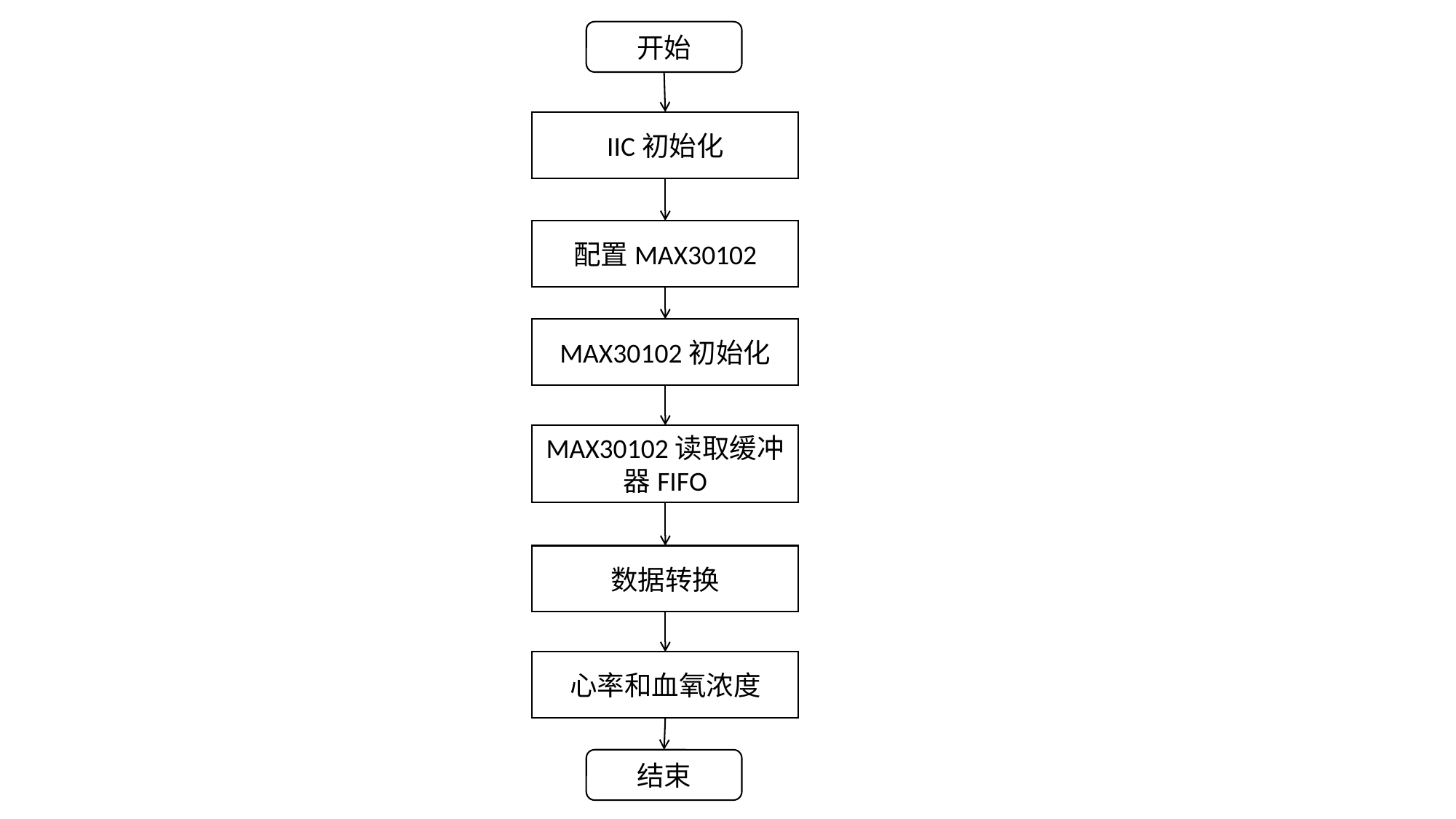

开始
IIC初始化
配置MAX30102
MAX30102初始化
MAX30102读取缓冲器FIFO
数据转换
心率和血氧浓度
结束